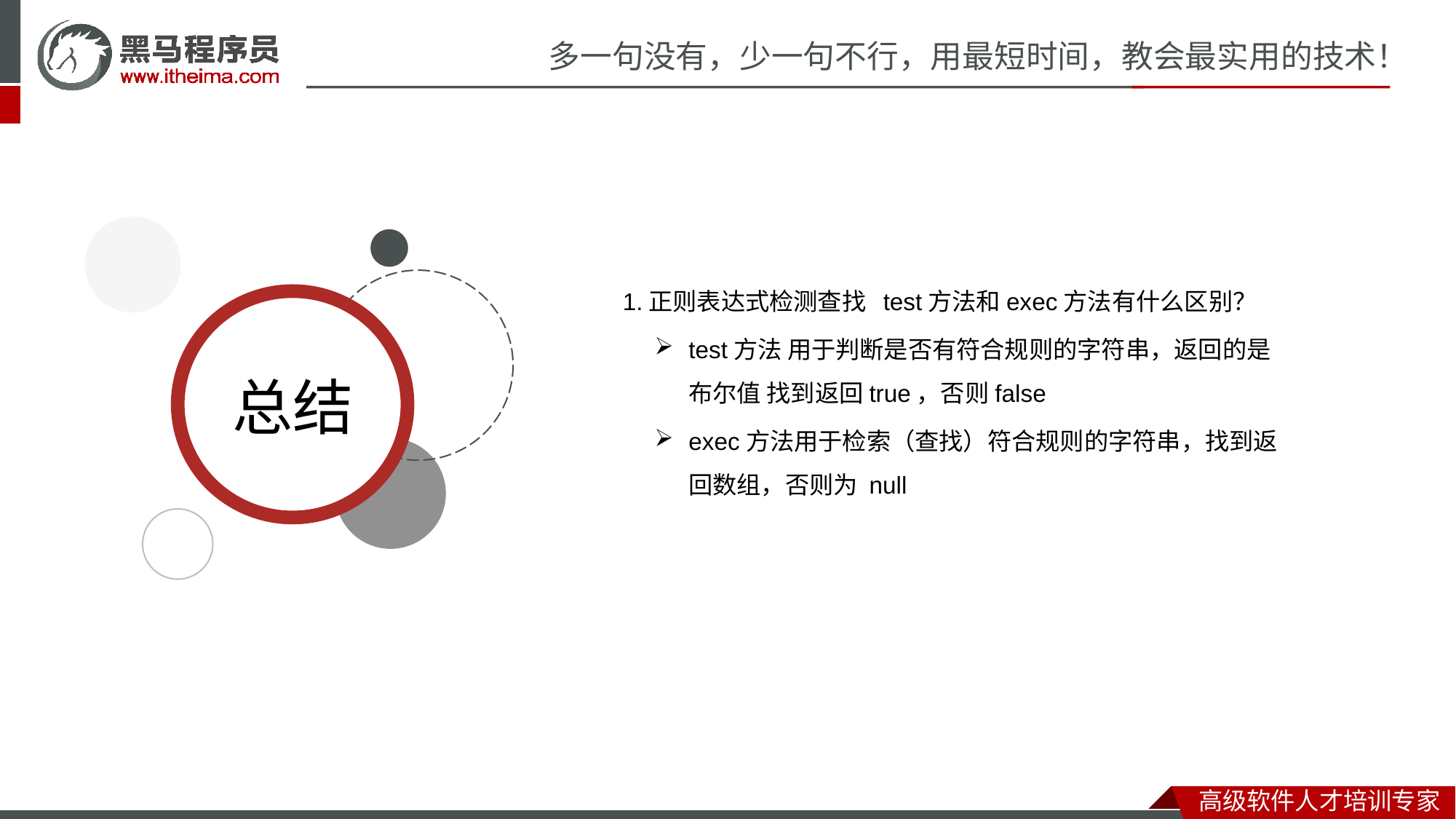

1.正则表达式检测查找  test方法和exec方法有什么区别？
test方法 用于判断是否有符合规则的字符串，返回的是布尔值 找到返回true，否则false
exec方法用于检索（查找）符合规则的字符串，找到返回数组，否则为 null